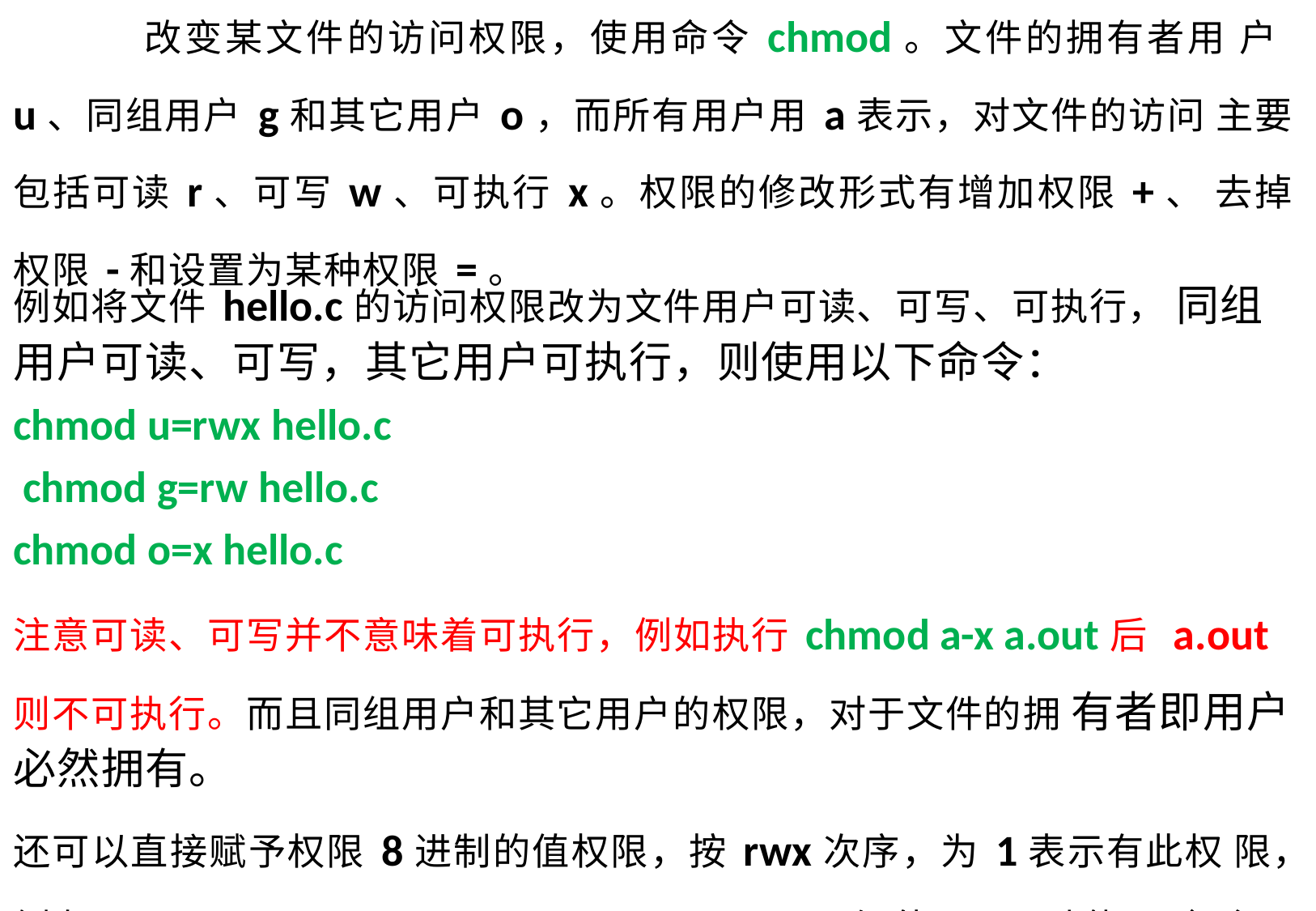

# 改变文件的访问权限
改变某文件的访问权限，使用命令chmod。文件的拥有者用 户u、同组用户g和其它用户o，而所有用户用a表示，对文件的访问 主要包括可读r、可写w、可执行x。权限的修改形式有增加权限+、 去掉权限-和设置为某种权限=。
例如将文件hello.c的访问权限改为文件用户可读、可写、可执行， 同组用户可读、可写，其它用户可执行，则使用以下命令：
chmod u=rwx hello.c  chmod g=rw hello.c  chmod o=x hello.c
注意可读、可写并不意味着可执行，例如执行chmod a-x a.out后 a.out则不可执行。而且同组用户和其它用户的权限，对于文件的拥 有者即用户必然拥有。
还可以直接赋予权限8进制的值权限，按rwx次序，为1表示有此权 限，例如user可rwx，group可rx，others仅能x，则使用命令chmod  751 hello.c